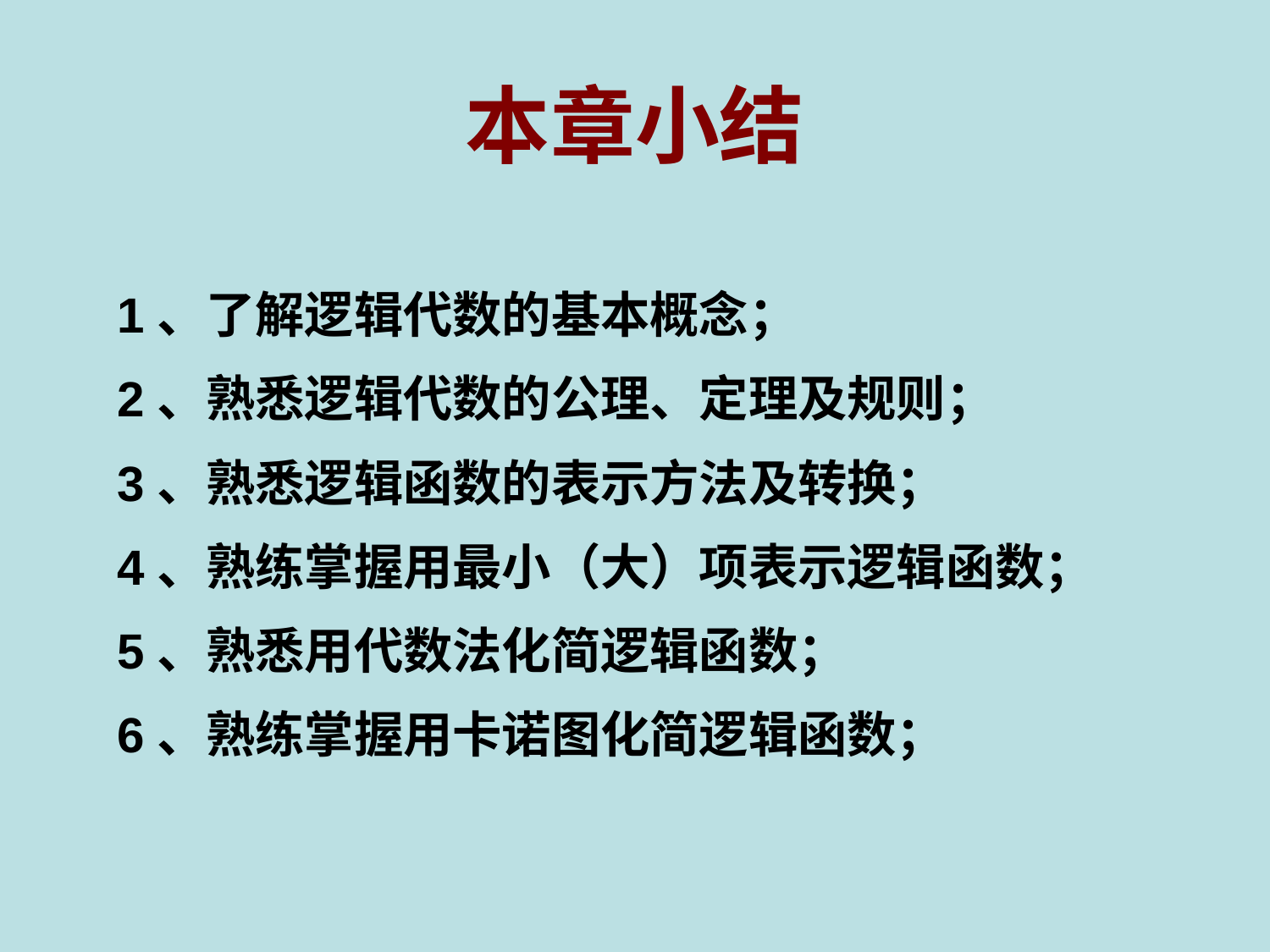

本章小结
1、了解逻辑代数的基本概念；
2、熟悉逻辑代数的公理、定理及规则；
3、熟悉逻辑函数的表示方法及转换；
4、熟练掌握用最小（大）项表示逻辑函数；
5、熟悉用代数法化简逻辑函数；
6、熟练掌握用卡诺图化简逻辑函数；